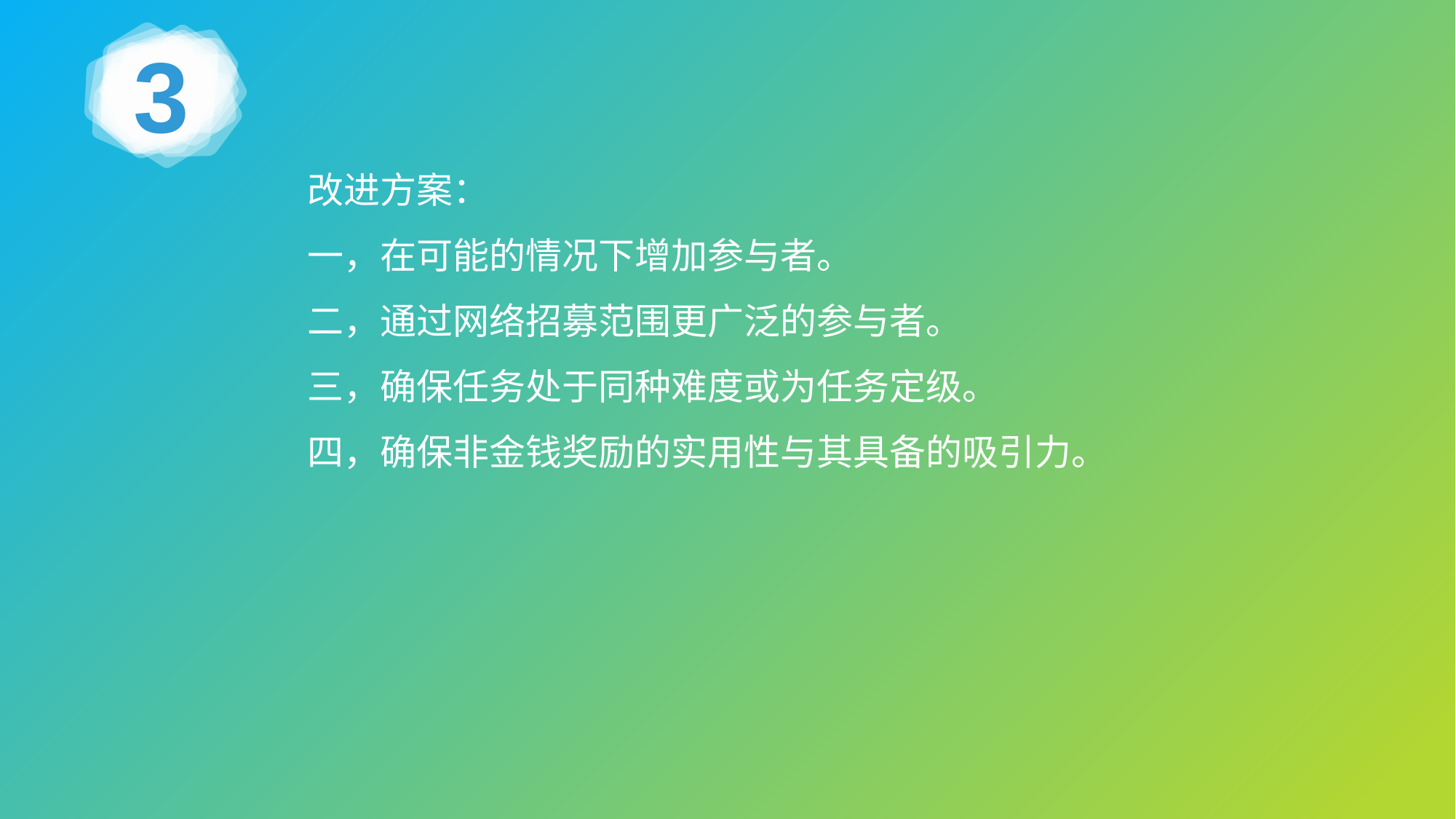

3

改进方案：
一，在可能的情况下增加参与者。
二，通过网络招募范围更广泛的参与者。
三，确保任务处于同种难度或为任务定级。
四，确保非金钱奖励的实用性与其具备的吸引力。